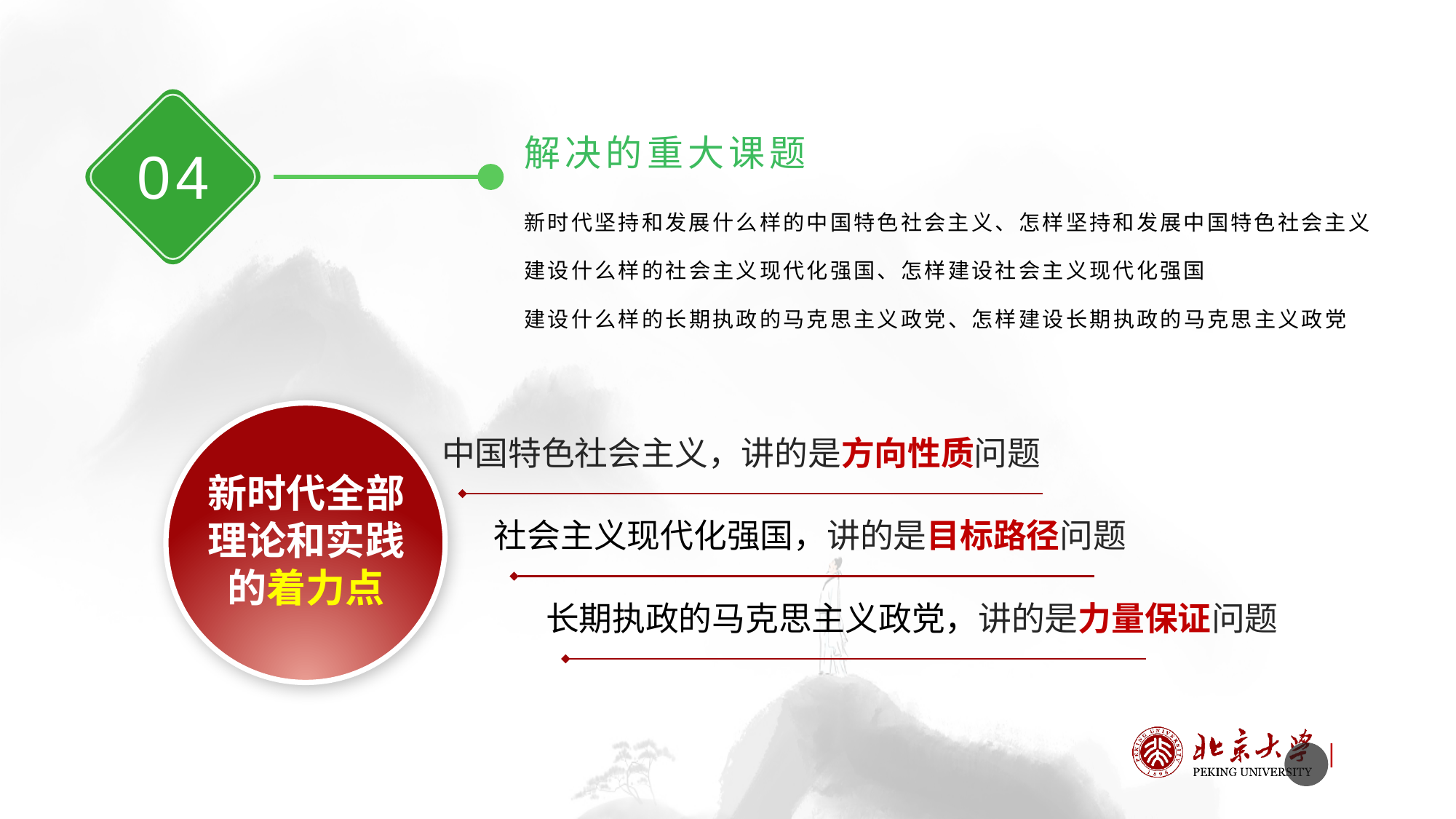

解决的重大课题
04

新时代坚持和发展什么样的中国特色社会主义、怎样坚持和发展中国特色社会主义
建设什么样的社会主义现代化强国、怎样建设社会主义现代化强国
建设什么样的长期执政的马克思主义政党、怎样建设长期执政的马克思主义政党

新时代全部理论和实践的着力点
中国特色社会主义，讲的是方向性质问题
社会主义现代化强国，讲的是目标路径问题
长期执政的马克思主义政党，讲的是力量保证问题
7